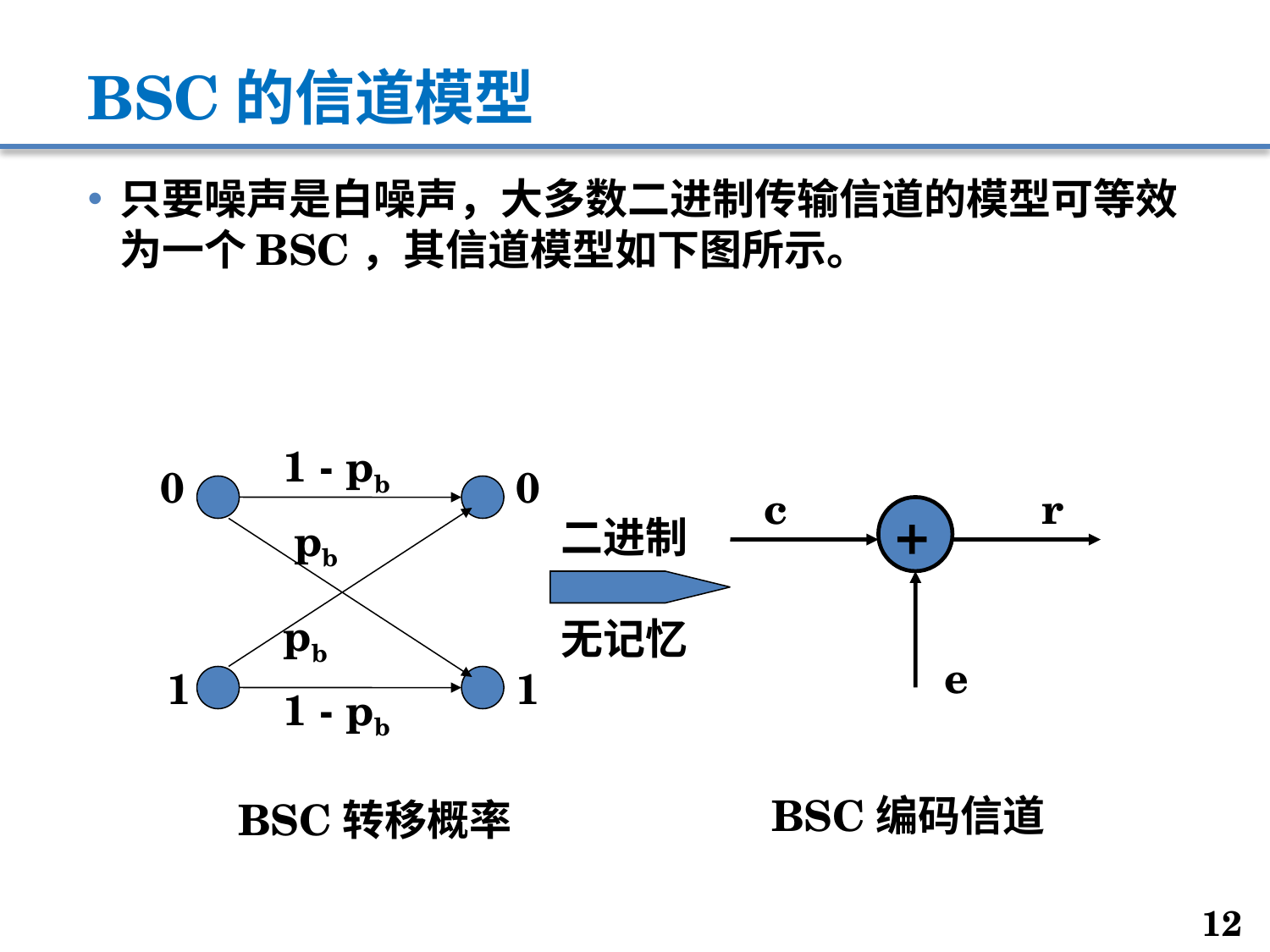

# BSC的信道模型
只要噪声是白噪声，大多数二进制传输信道的模型可等效为一个BSC，其信道模型如下图所示。
1 - pb
0
0

pb

pb
1
1

1 - pb

BSC转移概率
c
r
+

e
二进制

无记忆
BSC编码信道
12